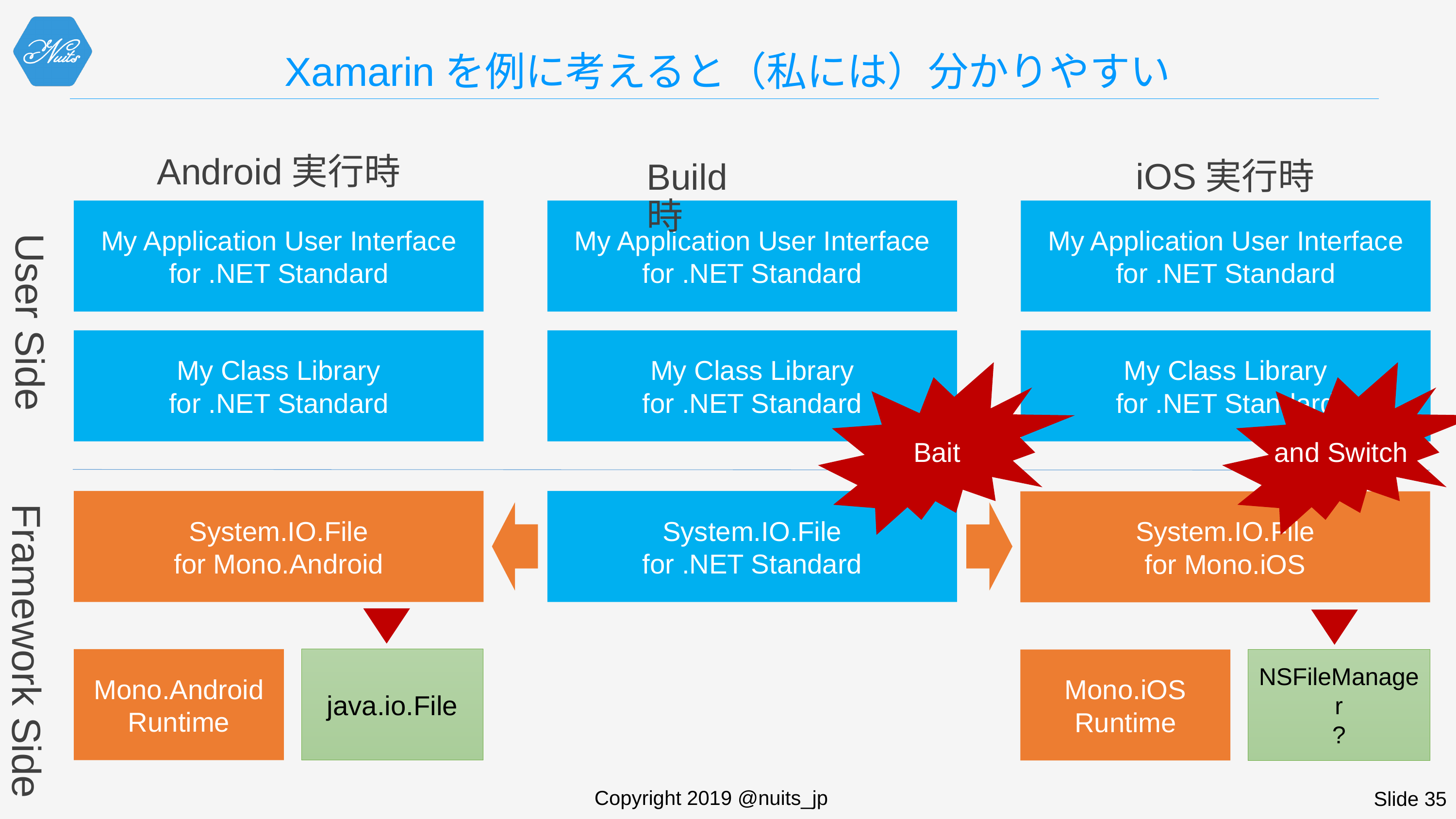

# Xamarinを例に考えると（私には）分かりやすい
Android実行時
iOS実行時
Build時
My Application User Interface
for .NET Standard
My Class Library
for .NET Standard
System.IO.File
for Mono.Android

java.io.File
Mono.Android
Runtime

My Application User Interface
for .NET Standard
My Application User Interface
for .NET Standard
My Class Library
for .NET Standard
System.IO.File
for Mono.iOS

NSFileManager
?
Mono.iOS
Runtime

User Side
My Class Library
for .NET Standard
Bait
and Switch
System.IO.File
for .NET Standard
Framework Side
Copyright 2019 @nuits_jp
Slide 35